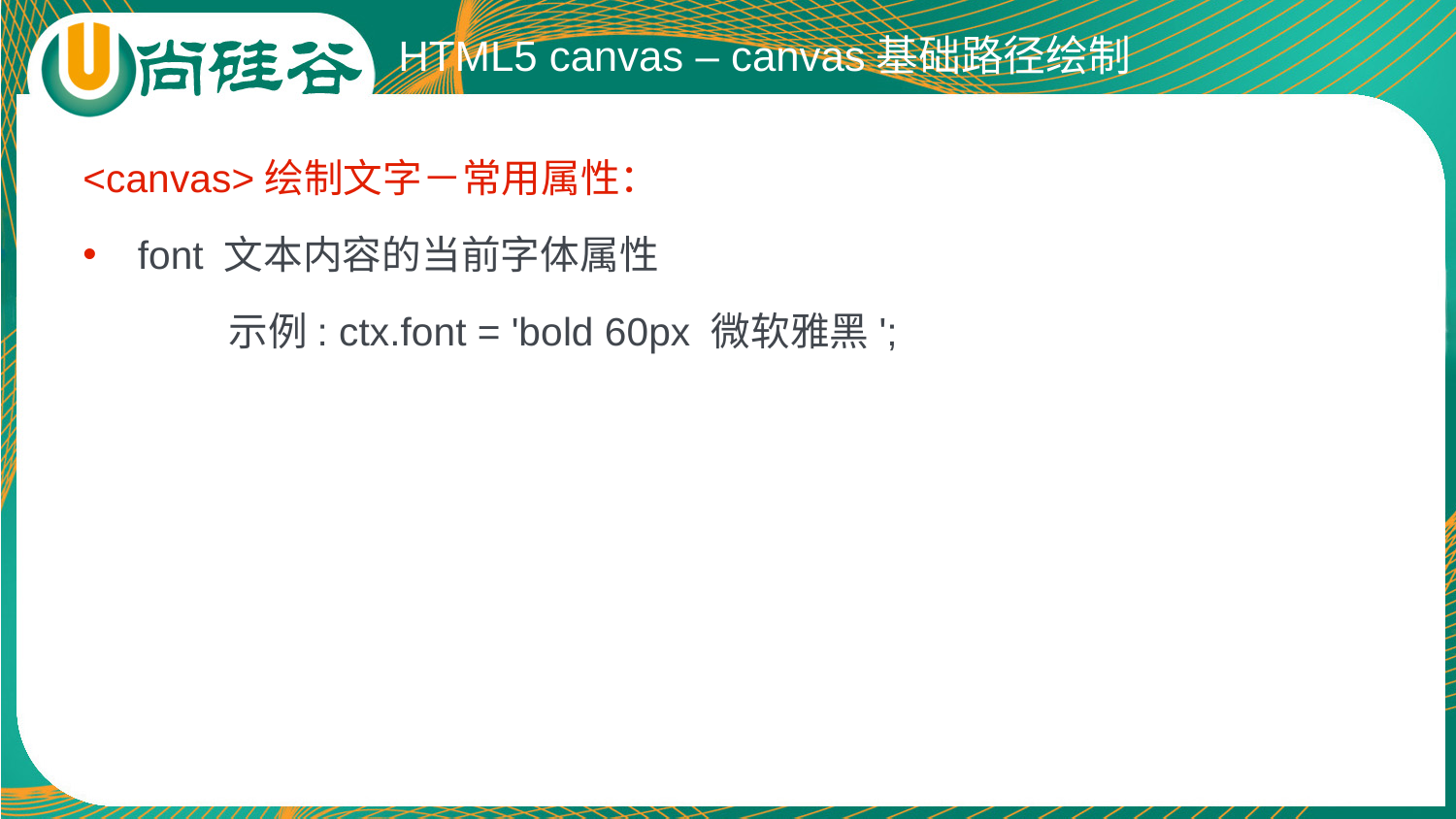

# HTML5 canvas – canvas基础路径绘制
<canvas>绘制文字－常用属性：
font 文本内容的当前字体属性
	示例: ctx.font = 'bold 60px 微软雅黑';